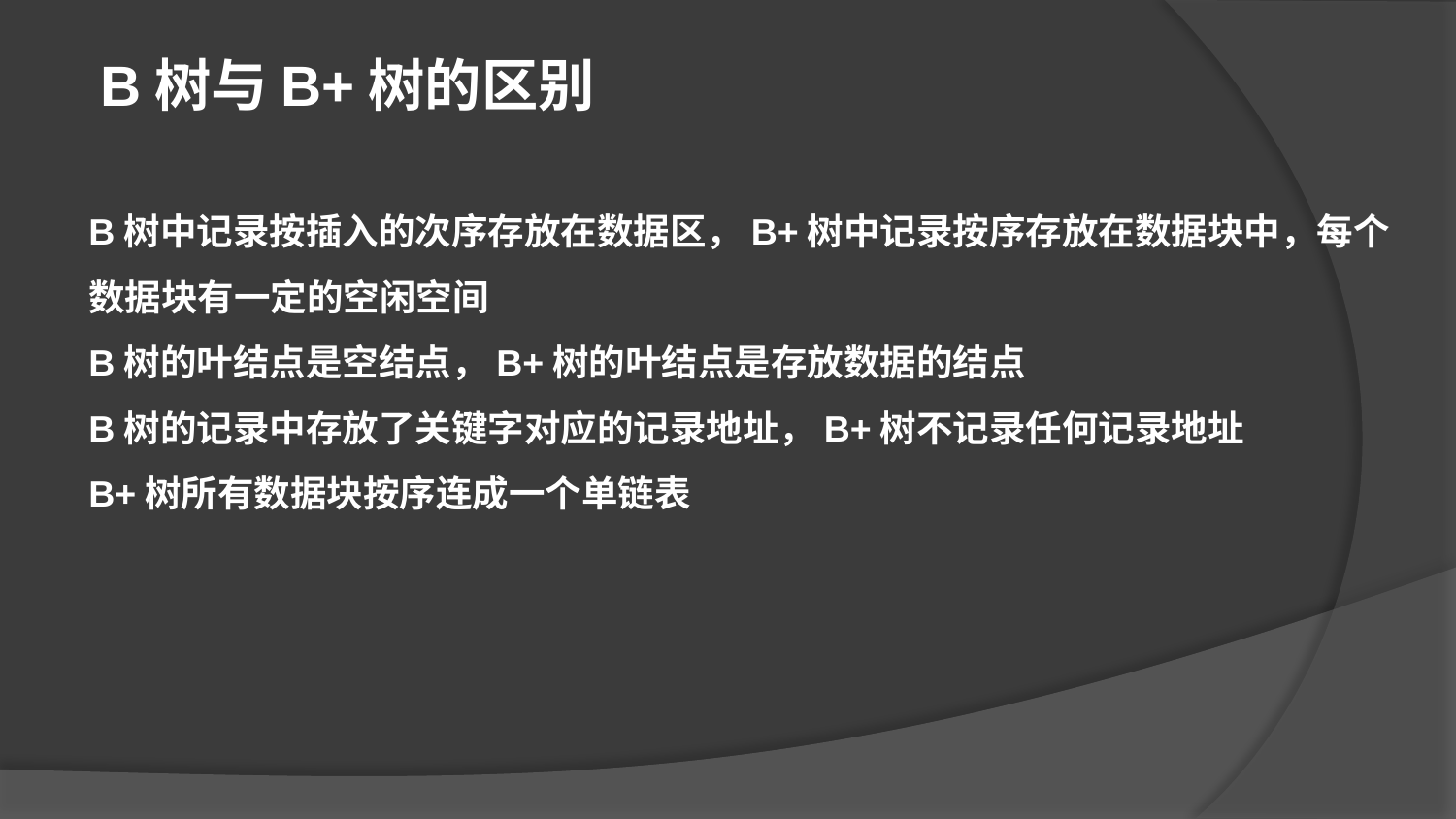

B树与B+树的区别
B树中记录按插入的次序存放在数据区，B+树中记录按序存放在数据块中，每个数据块有一定的空闲空间
B树的叶结点是空结点，B+树的叶结点是存放数据的结点
B树的记录中存放了关键字对应的记录地址，B+树不记录任何记录地址
B+树所有数据块按序连成一个单链表